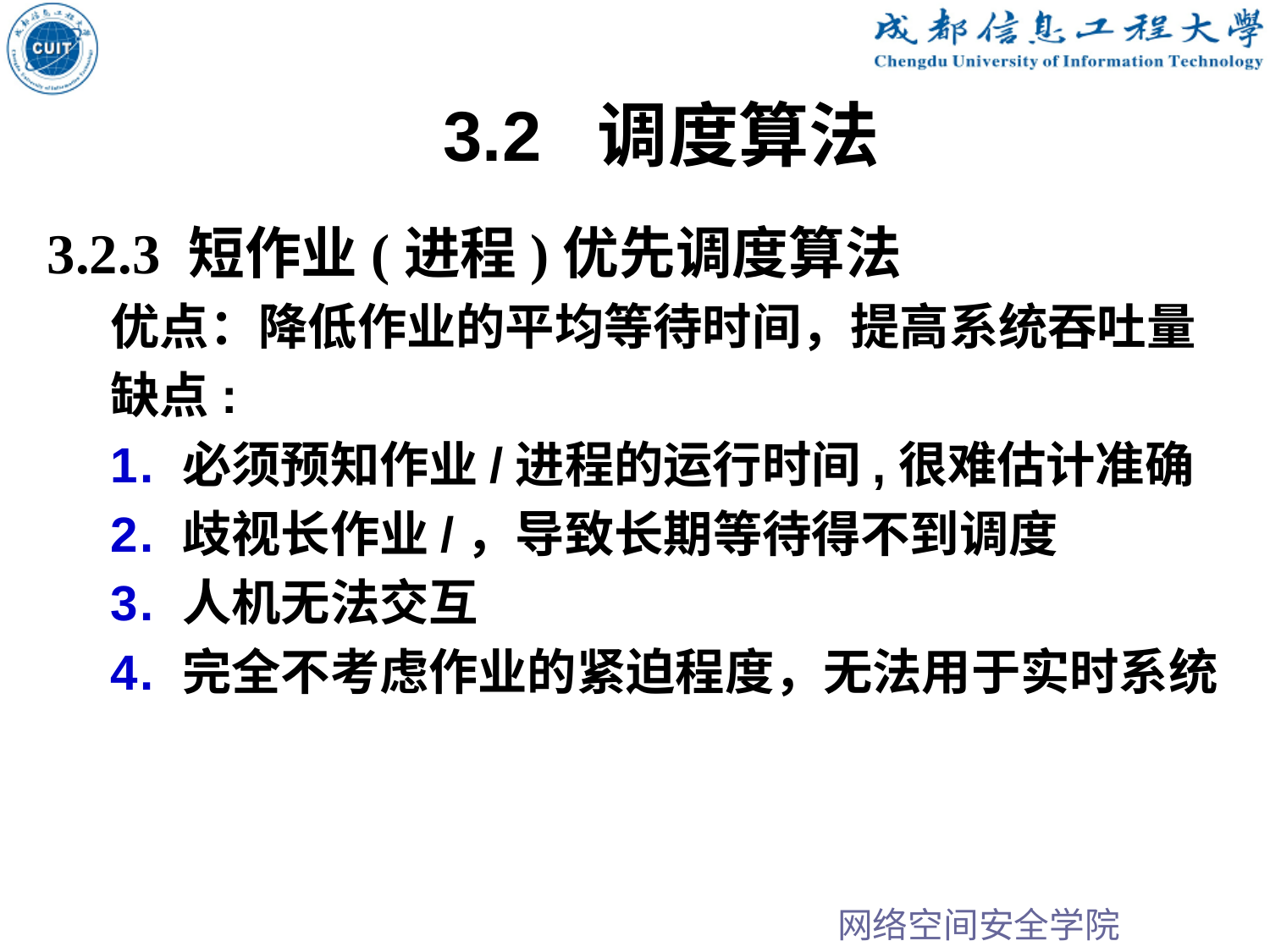

3.2  调度算法
3.2.3 短作业(进程)优先调度算法
优点：降低作业的平均等待时间，提高系统吞吐量
缺点:
必须预知作业/进程的运行时间,很难估计准确
歧视长作业/，导致长期等待得不到调度
人机无法交互
完全不考虑作业的紧迫程度，无法用于实时系统